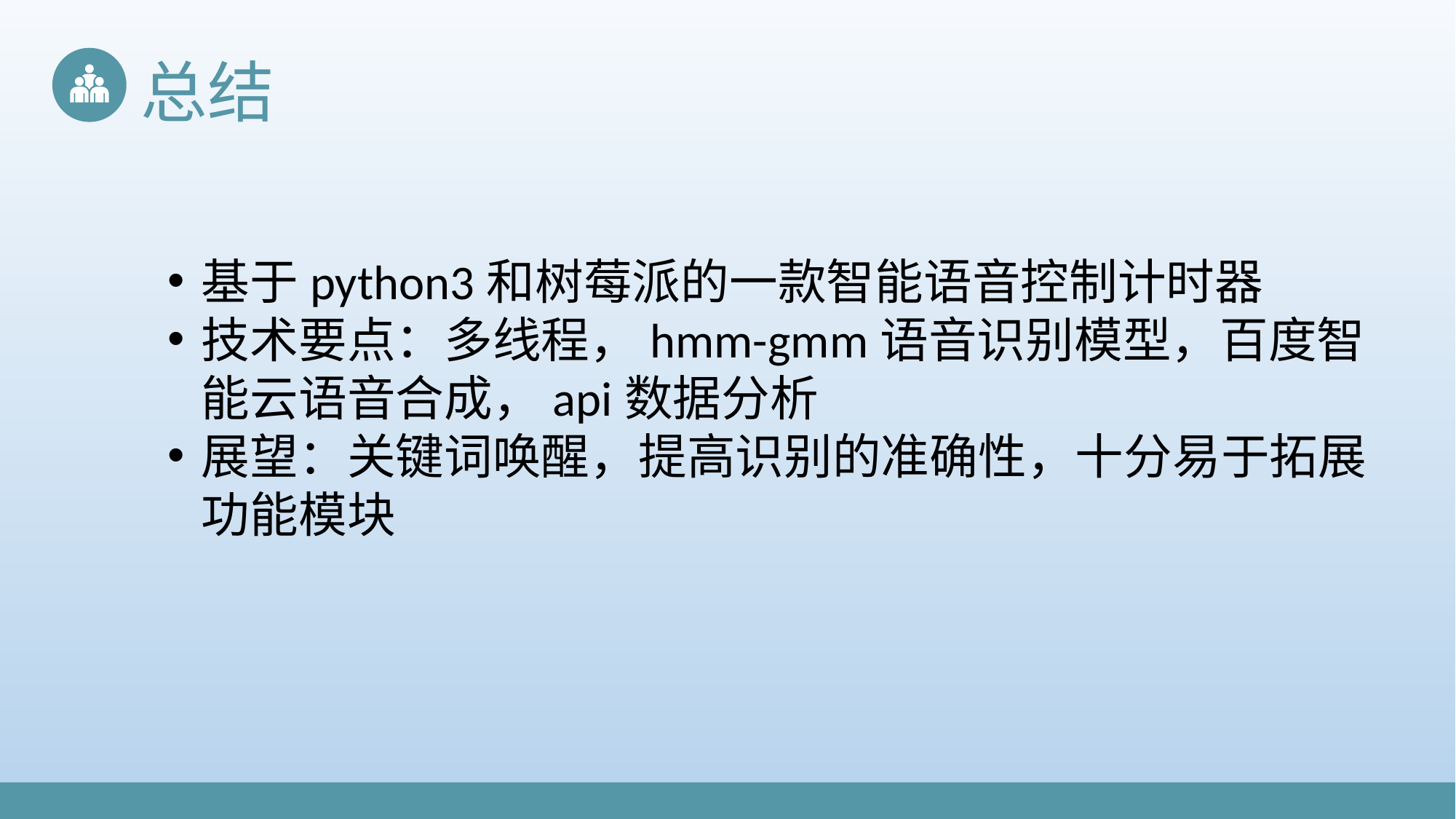

总结
基于python3和树莓派的一款智能语音控制计时器
技术要点：多线程，hmm-gmm语音识别模型，百度智能云语音合成，api数据分析
展望：关键词唤醒，提高识别的准确性，十分易于拓展功能模块